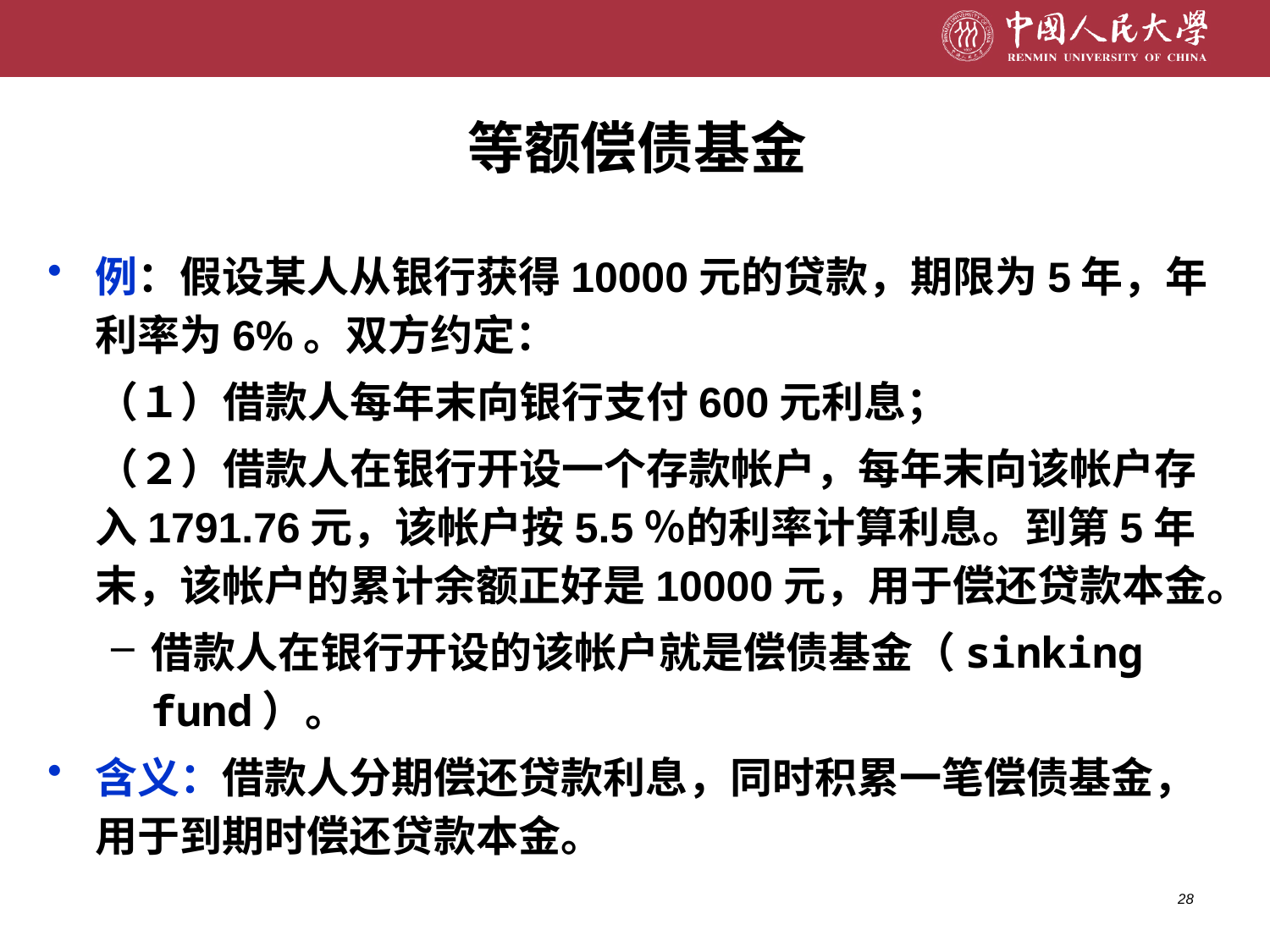

# 等额偿债基金
例：假设某人从银行获得10000元的贷款，期限为5年，年利率为6%。双方约定：
    （１）借款人每年末向银行支付600元利息；
    （２）借款人在银行开设一个存款帐户，每年末向该帐户存入1791.76元，该帐户按5.5％的利率计算利息。到第5年末，该帐户的累计余额正好是10000元，用于偿还贷款本金。
借款人在银行开设的该帐户就是偿债基金（sinking fund）。
含义：借款人分期偿还贷款利息，同时积累一笔偿债基金，用于到期时偿还贷款本金。
28